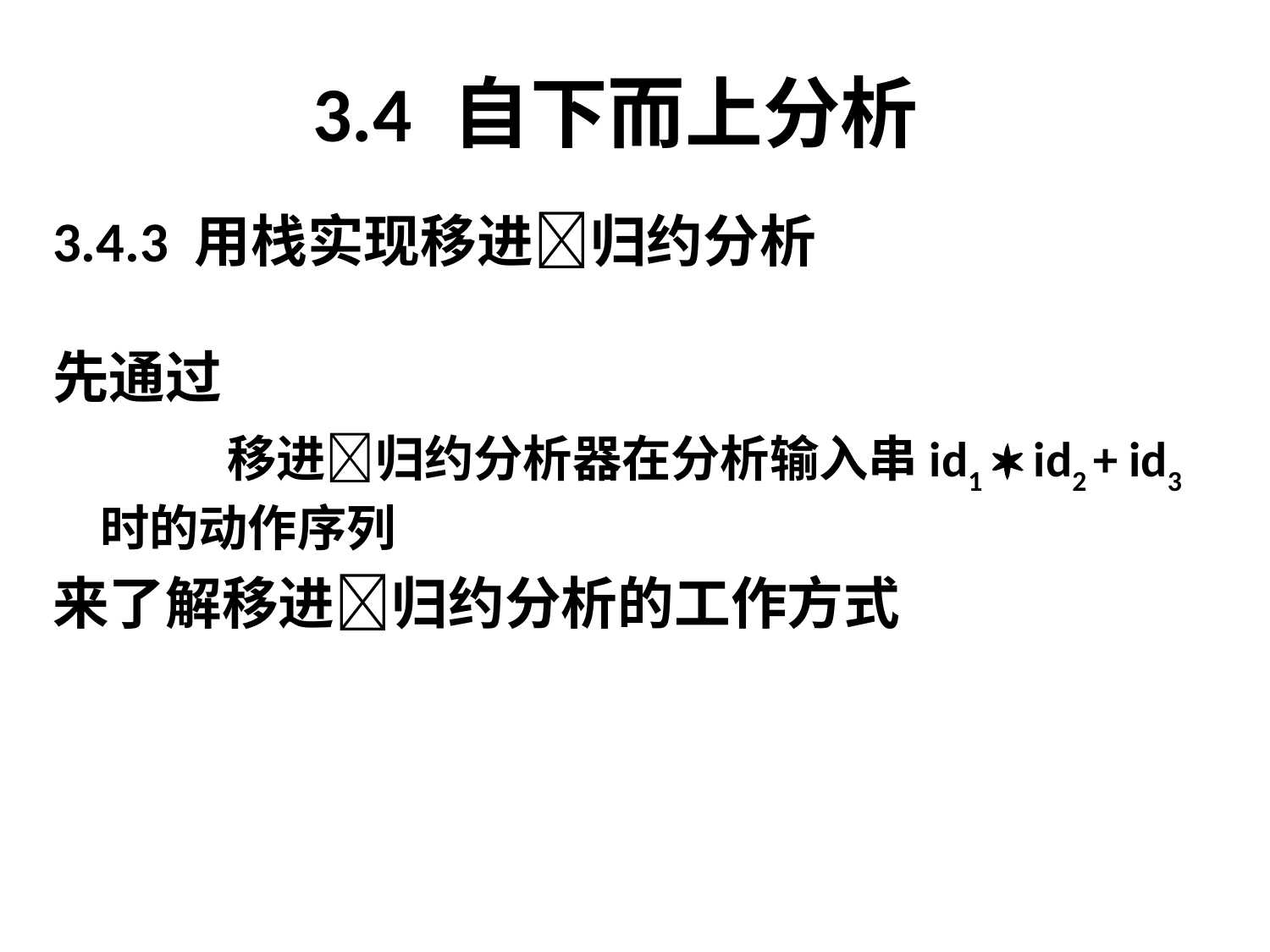

# 3.4 自下而上分析
3.4.3 用栈实现移进−归约分析

先通过
		移进−归约分析器在分析输入串id1 ∗ id2 + id3时的动作序列
来了解移进−归约分析的工作方式